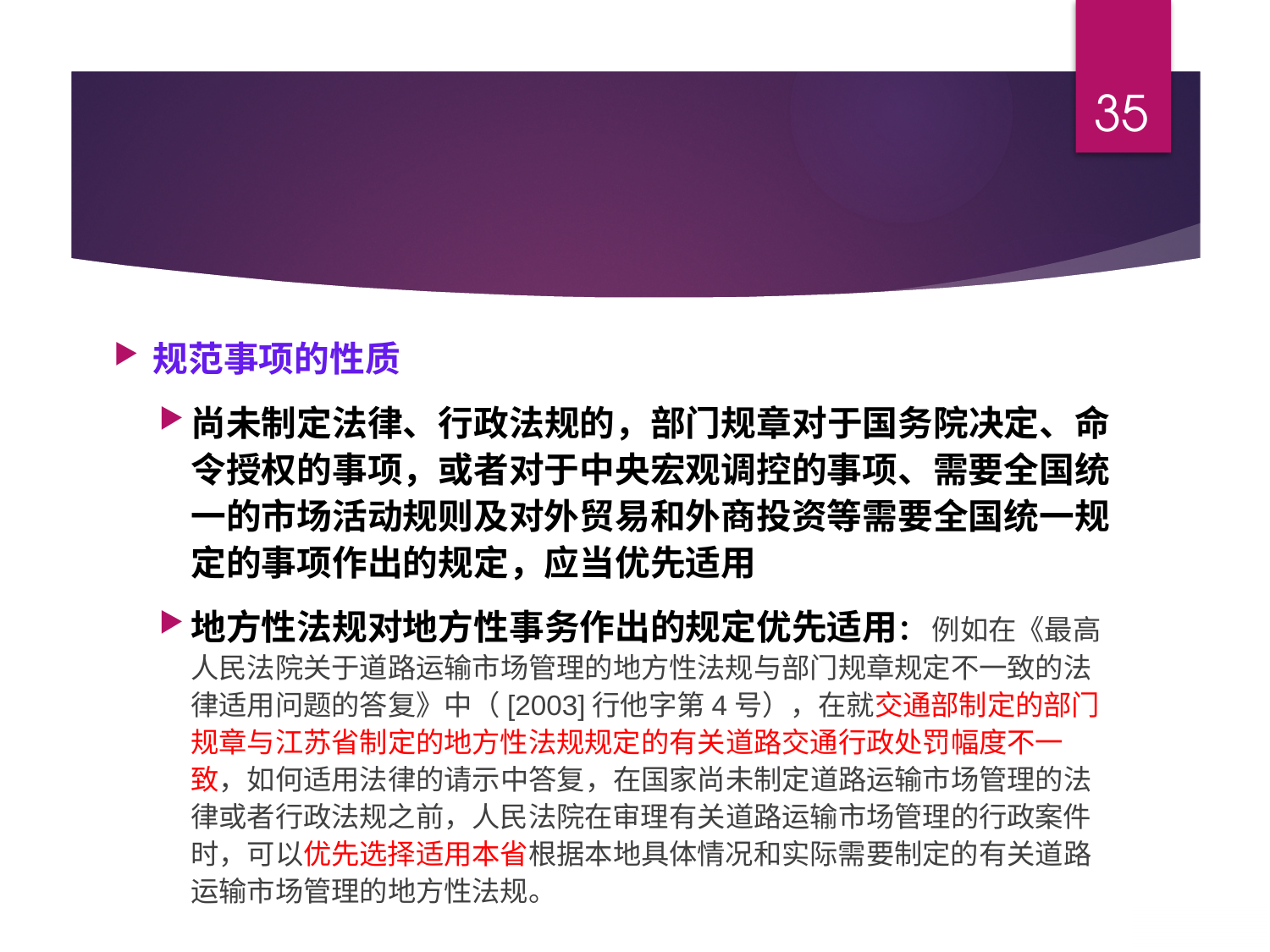

35
#
规范事项的性质
尚未制定法律、行政法规的，部门规章对于国务院决定、命令授权的事项，或者对于中央宏观调控的事项、需要全国统一的市场活动规则及对外贸易和外商投资等需要全国统一规定的事项作出的规定，应当优先适用
地方性法规对地方性事务作出的规定优先适用： 例如在《最高人民法院关于道路运输市场管理的地方性法规与部门规章规定不一致的法律适用问题的答复》中（[2003]行他字第4号），在就交通部制定的部门规章与江苏省制定的地方性法规规定的有关道路交通行政处罚幅度不一致，如何适用法律的请示中答复，在国家尚未制定道路运输市场管理的法律或者行政法规之前，人民法院在审理有关道路运输市场管理的行政案件时，可以优先选择适用本省根据本地具体情况和实际需要制定的有关道路运输市场管理的地方性法规。